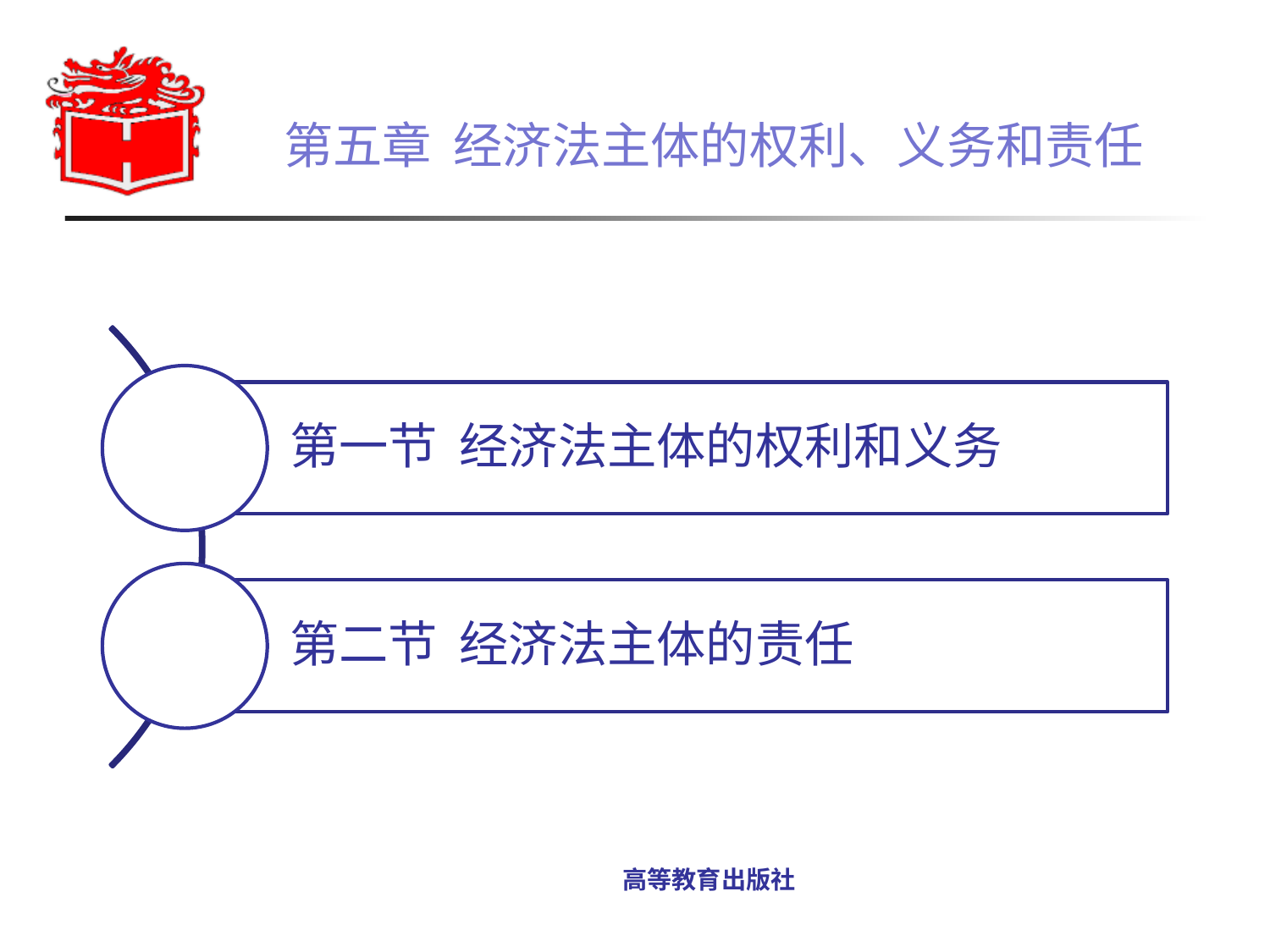

# 第五章  经济法主体的权利、义务和责任
第一节  经济法主体的权利和义务
第二节  经济法主体的责任

高等教育出版社